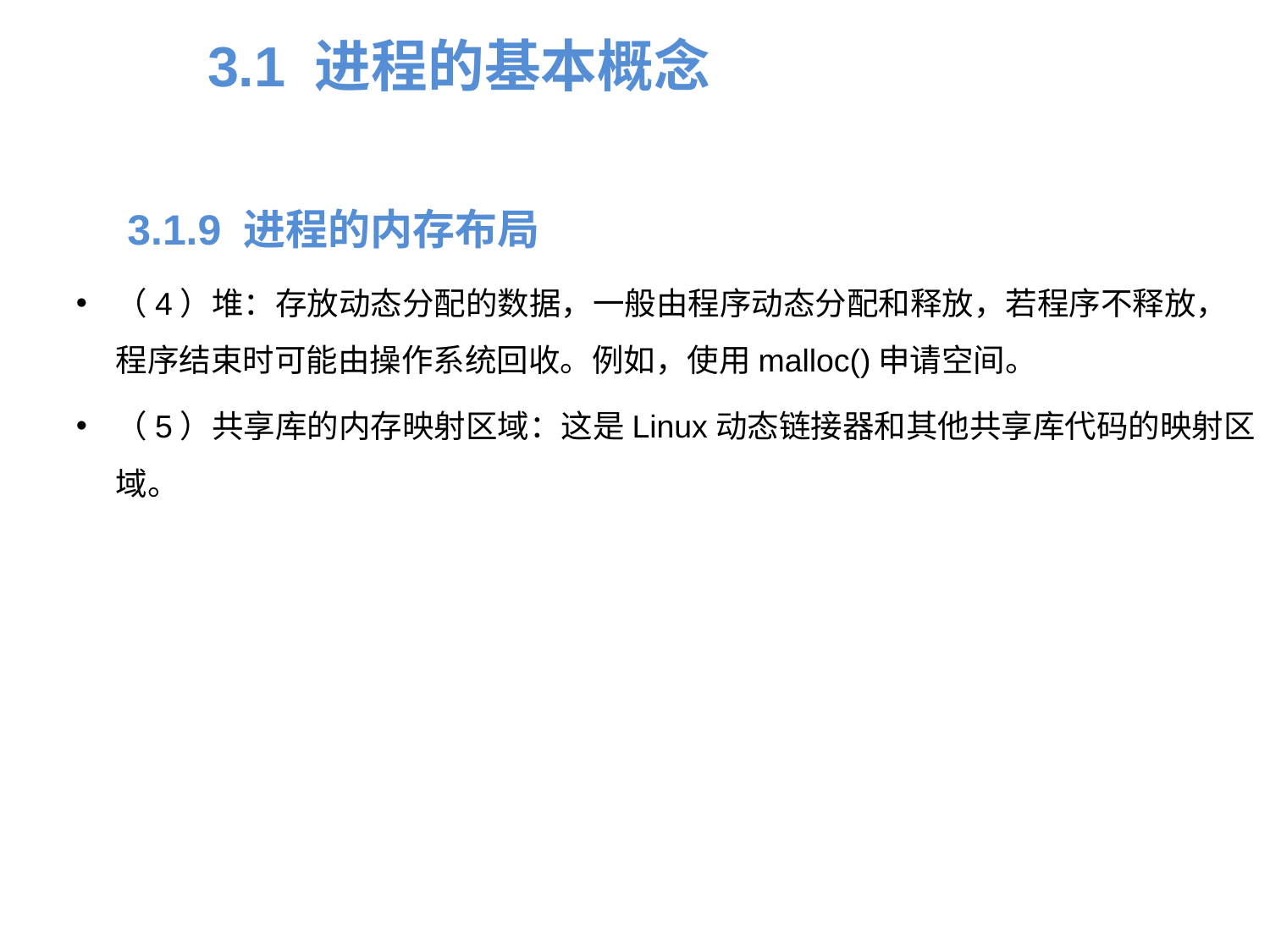

3.1 进程的基本概念
3.1.9 进程的内存布局
（4）堆：存放动态分配的数据，一般由程序动态分配和释放，若程序不释放，程序结束时可能由操作系统回收。例如，使用malloc()申请空间。
（5）共享库的内存映射区域：这是Linux动态链接器和其他共享库代码的映射区域。